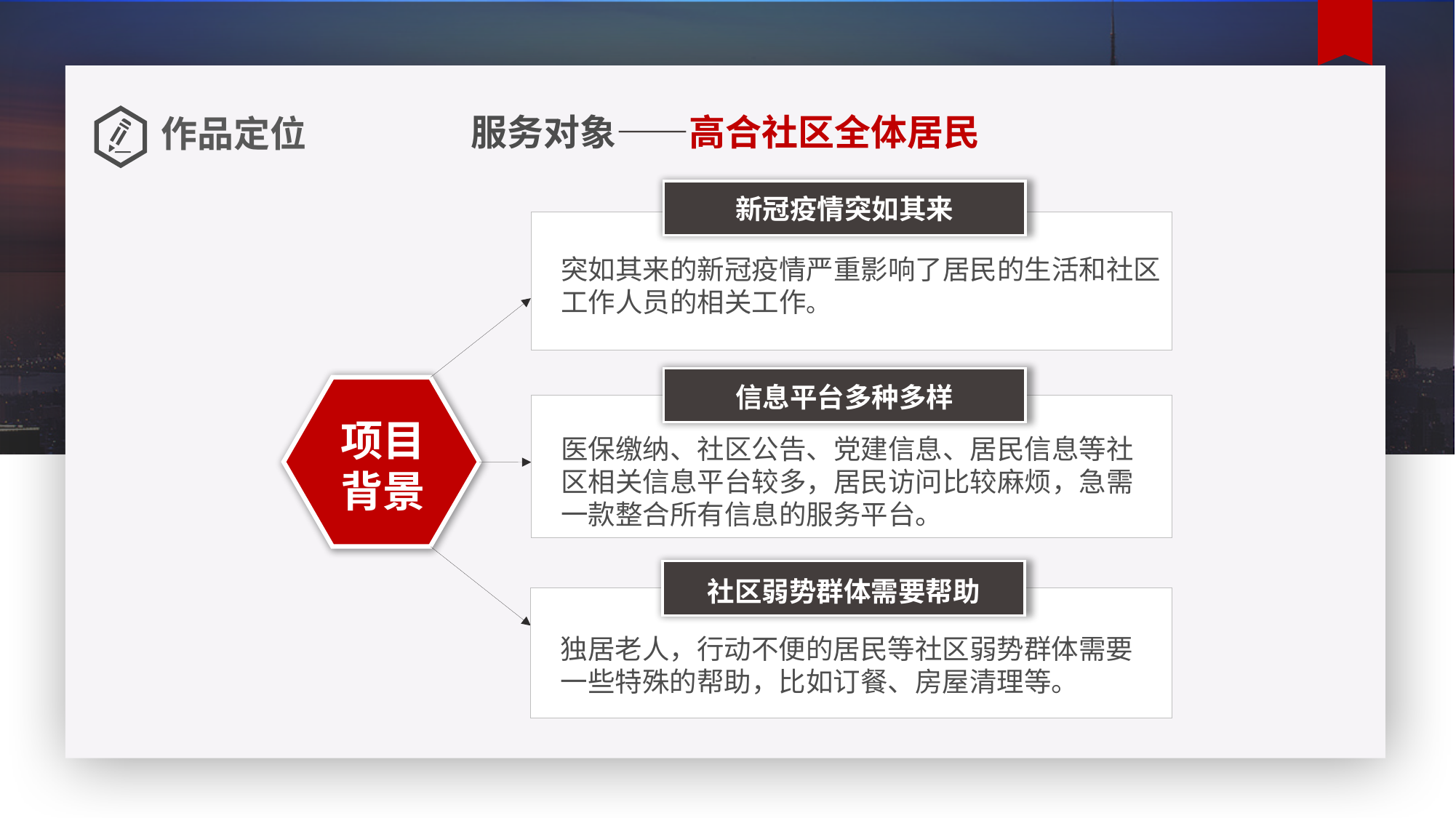

服务对象——高合社区全体居民

作品定位

新冠疫情突如其来

突如其来的新冠疫情严重影响了居民的生活和社区工作人员的相关工作。

信息平台多种多样

医保缴纳、社区公告、党建信息、居民信息等社区相关信息平台较多，居民访问比较麻烦，急需一款整合所有信息的服务平台。

项目背景

社区弱势群体需要帮助

独居老人，行动不便的居民等社区弱势群体需要一些特殊的帮助，比如订餐、房屋清理等。